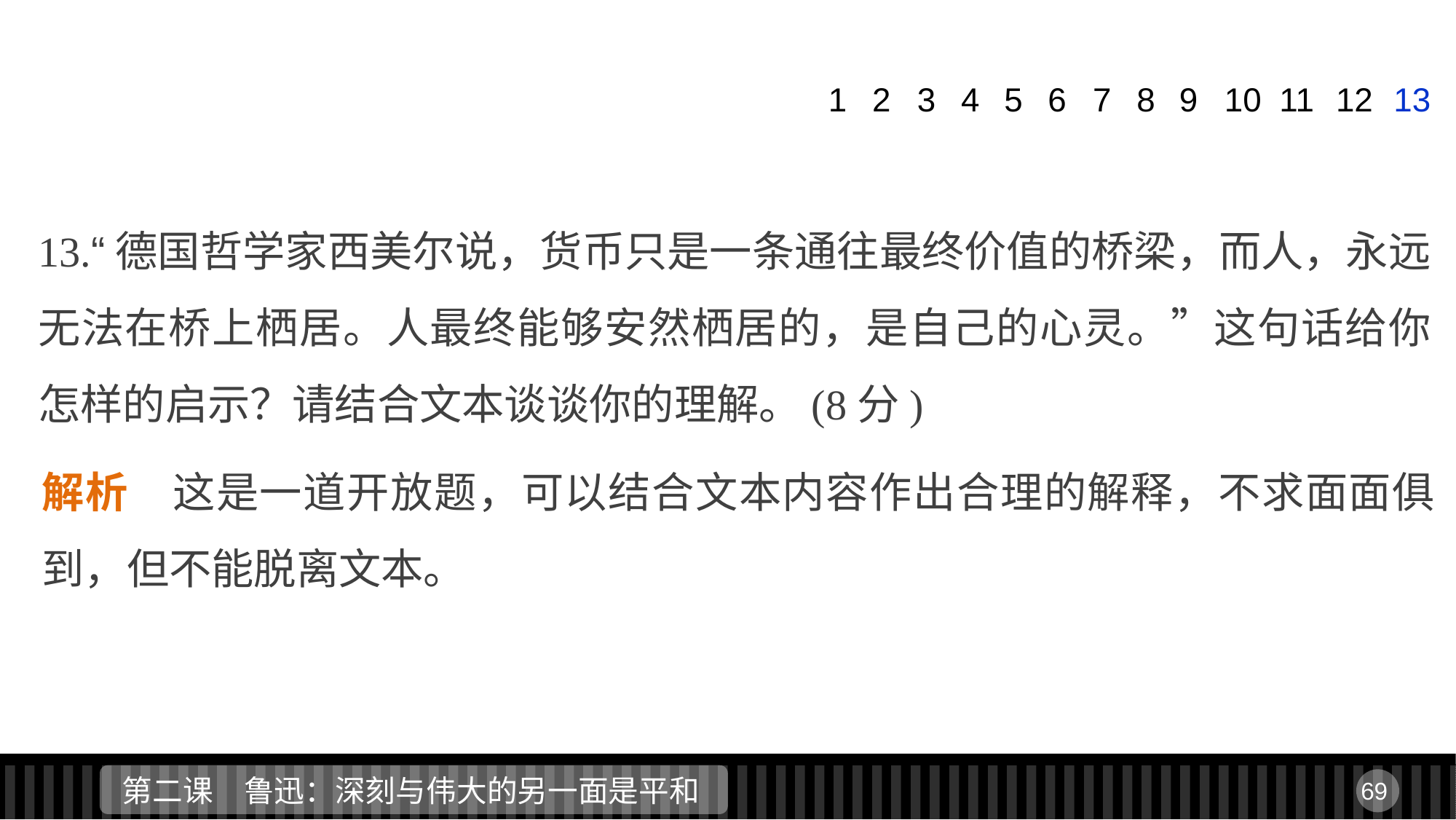

1
2
3
4
5
6
7
8
9
11
12
13
10
13.“德国哲学家西美尔说，货币只是一条通往最终价值的桥梁，而人，永远无法在桥上栖居。人最终能够安然栖居的，是自己的心灵。”这句话给你怎样的启示？请结合文本谈谈你的理解。(8分)
解析　这是一道开放题，可以结合文本内容作出合理的解释，不求面面俱到，但不能脱离文本。